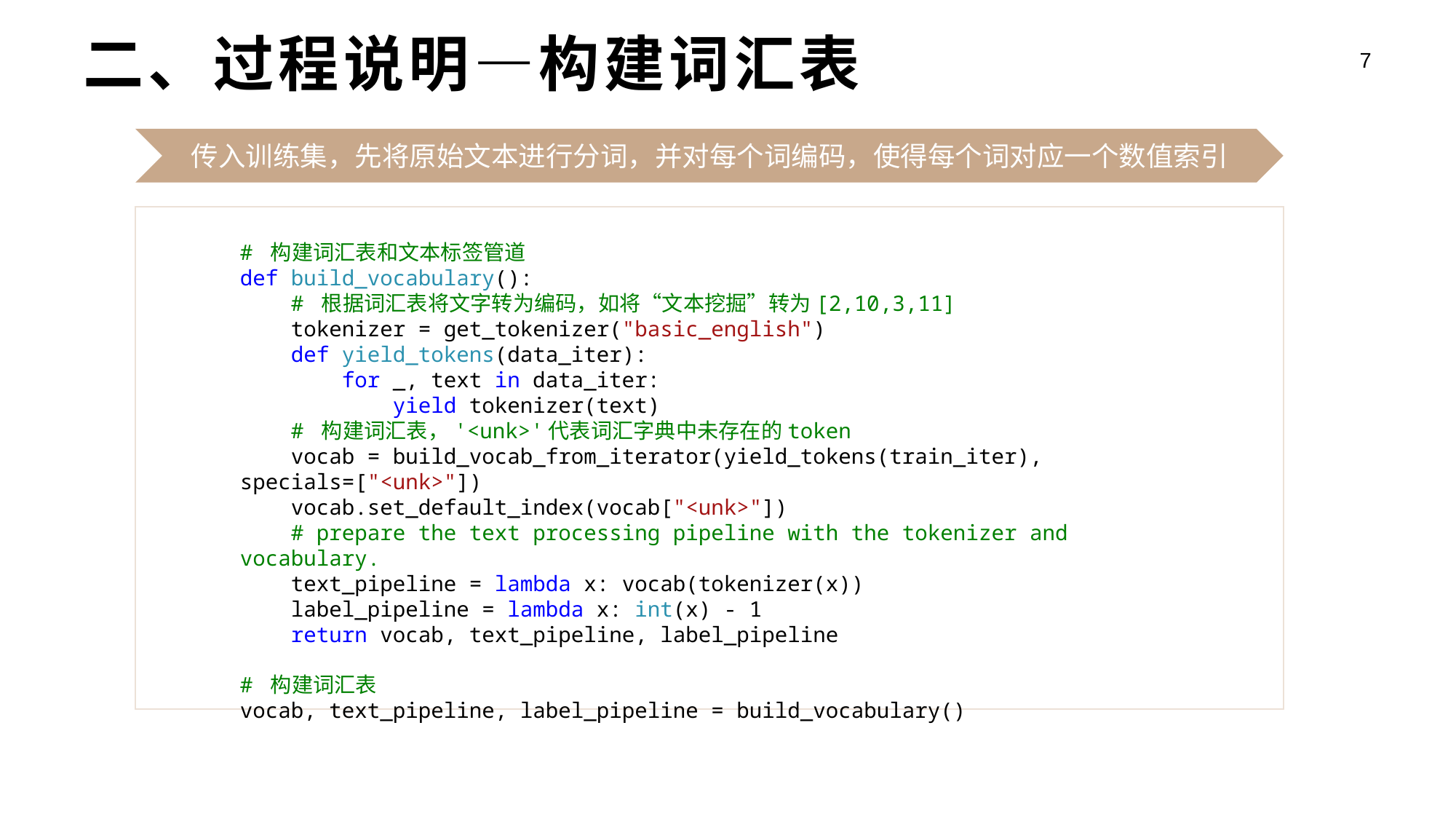

二、过程说明—构建词汇表
传入训练集，先将原始文本进行分词，并对每个词编码，使得每个词对应一个数值索引

# 构建词汇表和文本标签管道
def build_vocabulary():
    # 根据词汇表将文字转为编码，如将“文本挖掘”转为[2,10,3,11]
    tokenizer = get_tokenizer("basic_english")
    def yield_tokens(data_iter):
        for _, text in data_iter:
            yield tokenizer(text)
    # 构建词汇表，'<unk>'代表词汇字典中未存在的token
    vocab = build_vocab_from_iterator(yield_tokens(train_iter), specials=["<unk>"])
    vocab.set_default_index(vocab["<unk>"])
    # prepare the text processing pipeline with the tokenizer and vocabulary.
    text_pipeline = lambda x: vocab(tokenizer(x))
    label_pipeline = lambda x: int(x) - 1
    return vocab, text_pipeline, label_pipeline

# 构建词汇表
vocab, text_pipeline, label_pipeline = build_vocabulary()